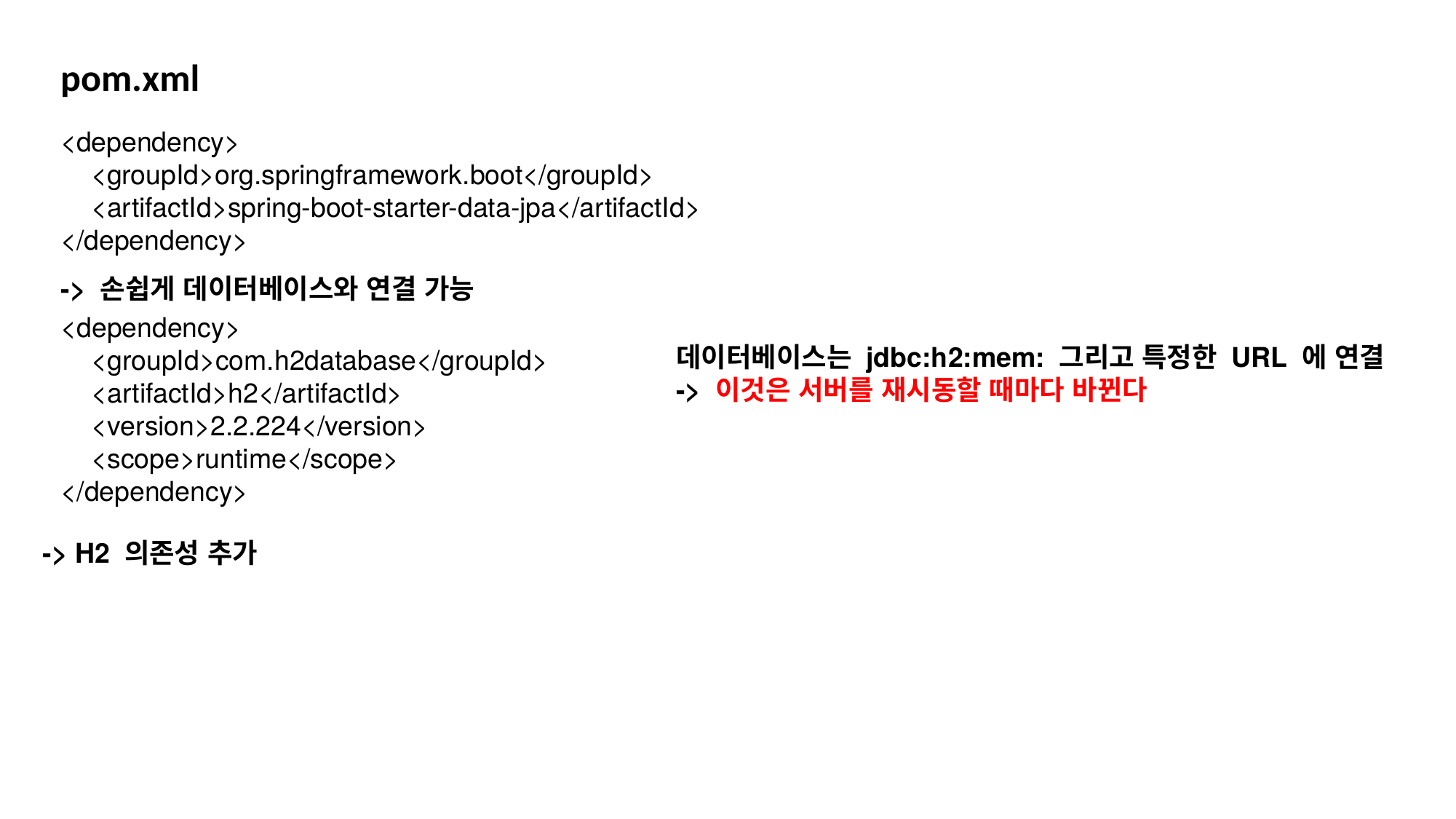

pom.xml
<dependency>
    <groupId>org.springframework.boot</groupId>
    <artifactId>spring-boot-starter-data-jpa</artifactId>
</dependency>

-> 손쉽게 데이터베이스와 연결 가능
<dependency>
    <groupId>com.h2database</groupId>
    <artifactId>h2</artifactId>
    <version>2.2.224</version>
    <scope>runtime</scope>
</dependency>
데이터베이스는 jdbc:h2:mem: 그리고 특정한 URL 에 연결
-> 이것은 서버를 재시동할 때마다 바뀐다
-> H2 의존성 추가